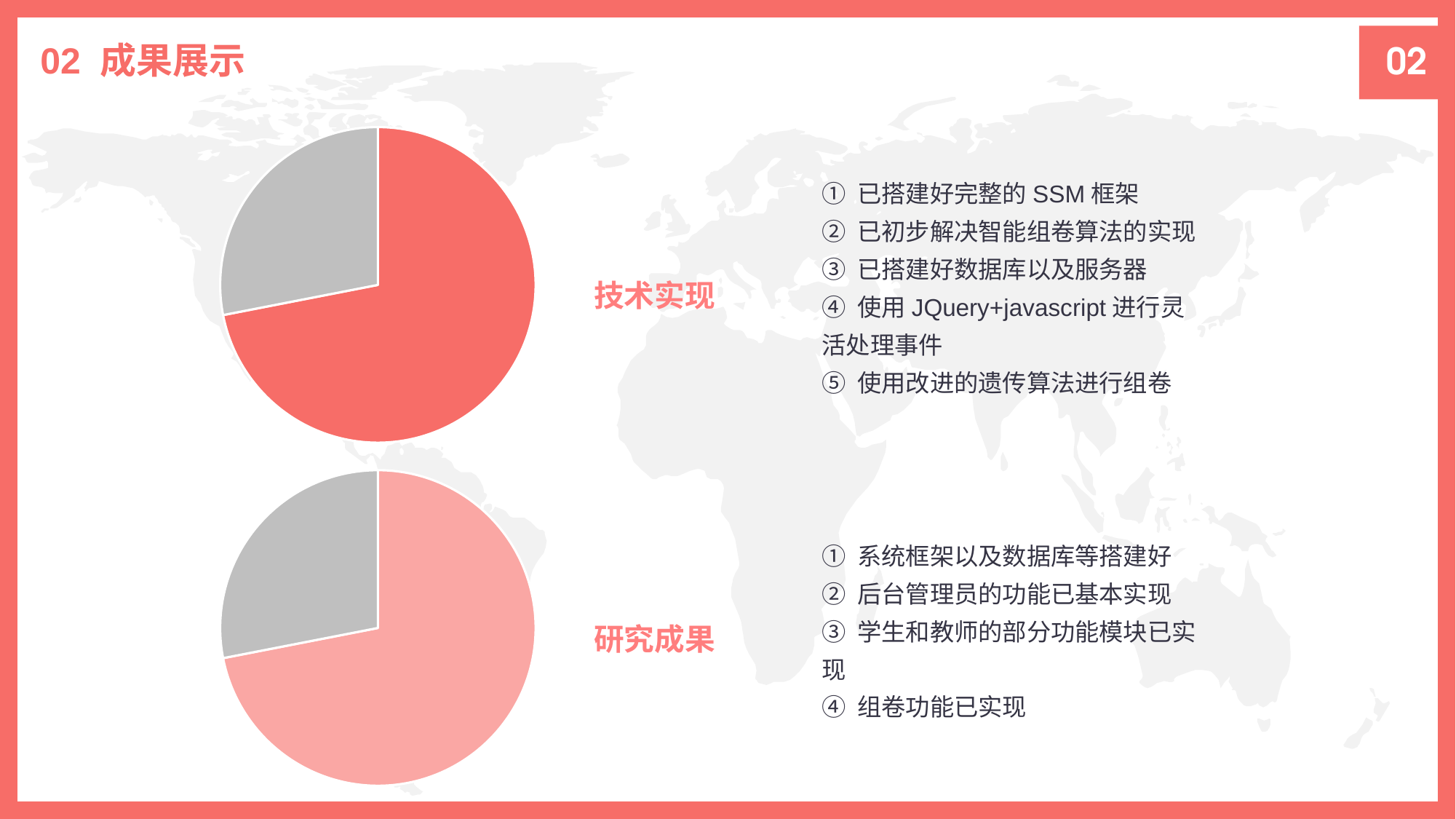

02
02 成果展示

### Chart

| Category | 销售额 |
|---|---|
| 第一季度 | 8.2 |
| 第二季度 | 3.2 |
① 已搭建好完整的SSM框架
② 已初步解决智能组卷算法的实现
③ 已搭建好数据库以及服务器
④ 使用JQuery+javascript进行灵活处理事件
⑤ 使用改进的遗传算法进行组卷
技术实现

### Chart

| Category | 销售额 |
|---|---|
| 第一季度 | 8.2 |
| 第二季度 | 3.2 |
① 系统框架以及数据库等搭建好
② 后台管理员的功能已基本实现
③ 学生和教师的部分功能模块已实现
④ 组卷功能已实现
研究成果